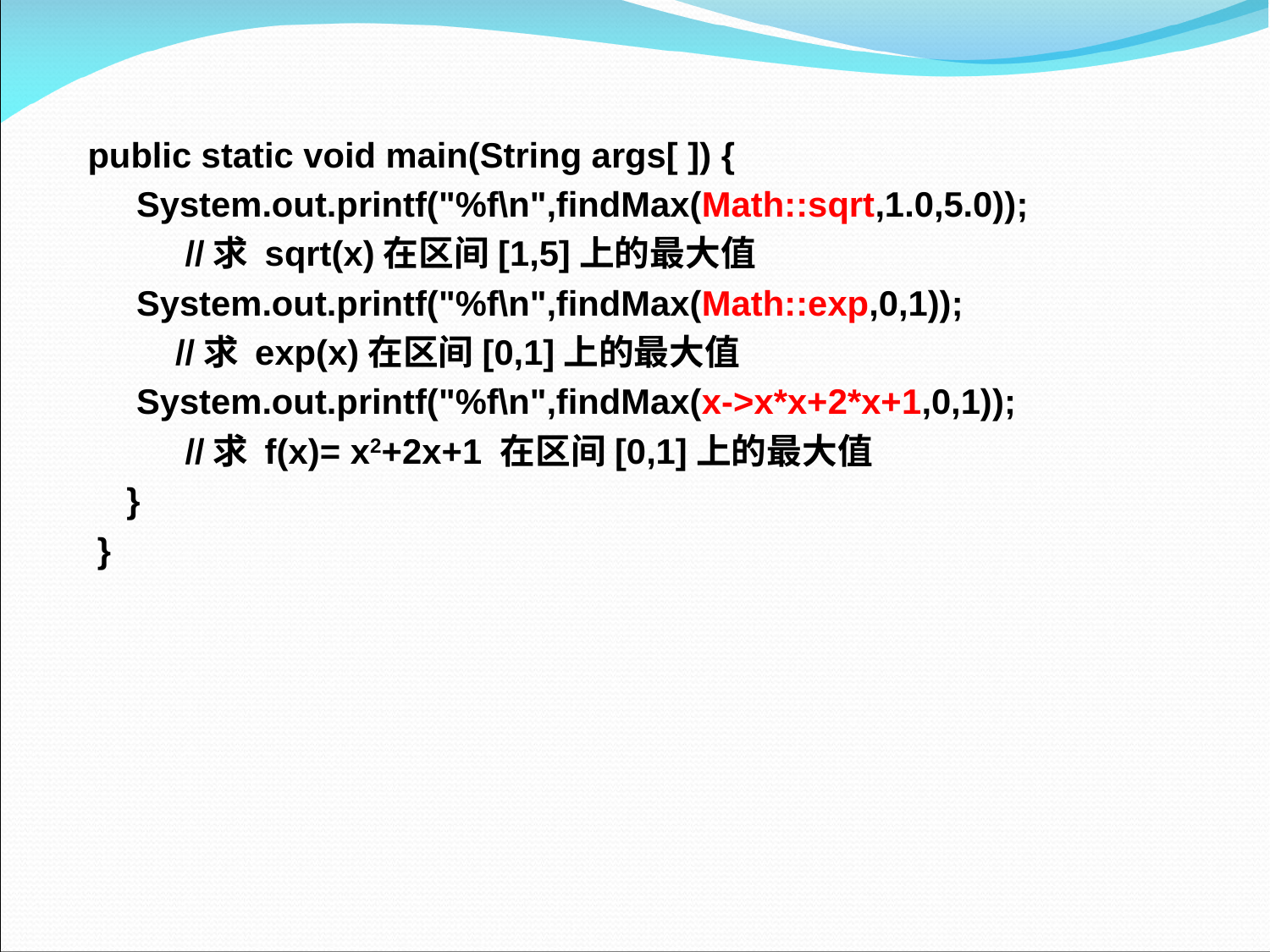

public static void main(String args[ ]) {
     System.out.printf("%f\n",findMax(Math::sqrt,1.0,5.0));
          //求 sqrt(x)在区间[1,5]上的最大值
     System.out.printf("%f\n",findMax(Math::exp,0,1));
         //求 exp(x)在区间[0,1]上的最大值
     System.out.printf("%f\n",findMax(x->x*x+2*x+1,0,1));
          //求 f(x)= x2+2x+1 在区间[0,1]上的最大值
    }
 }